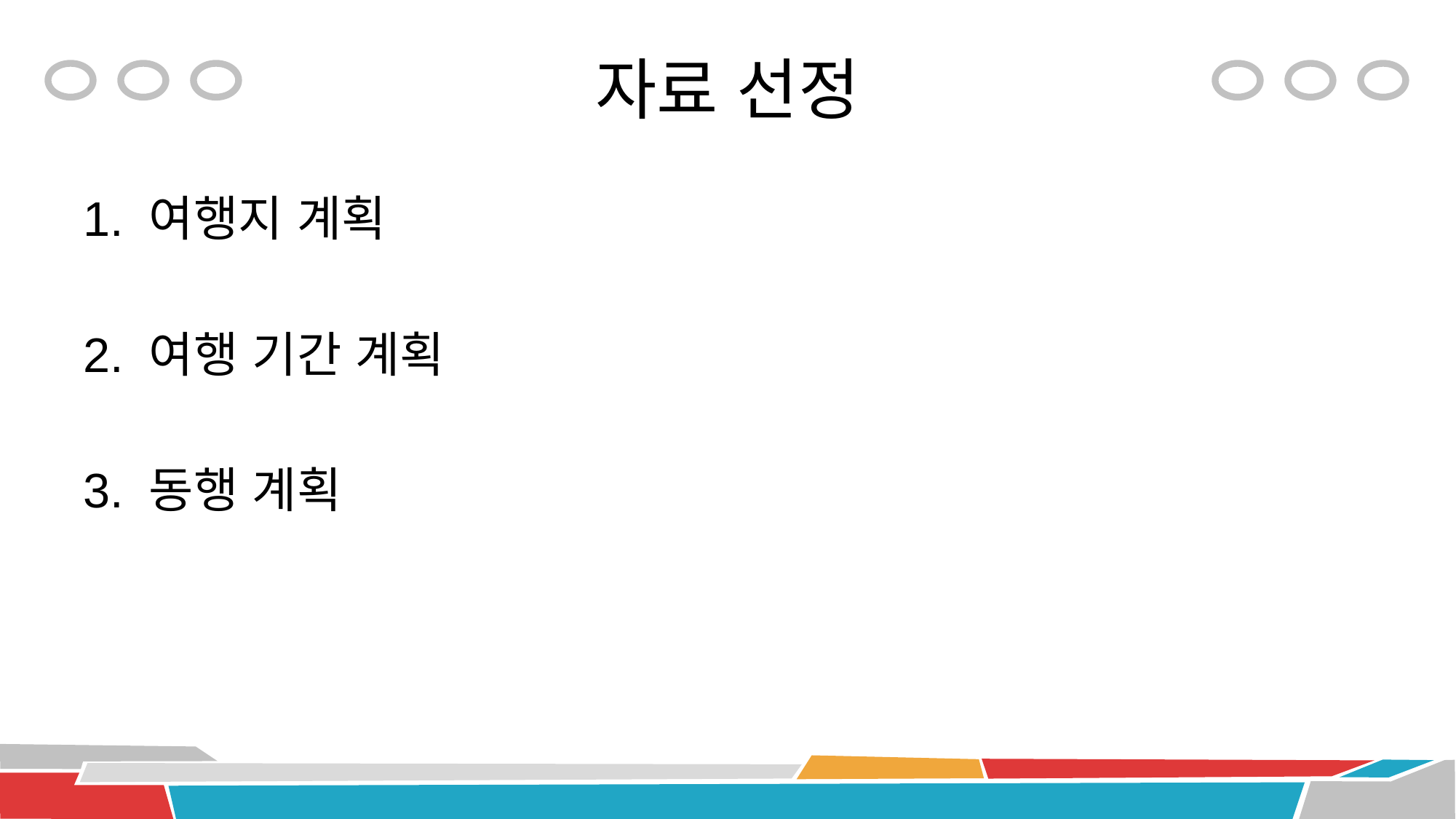

# 자료 선정
1. 여행지 계획

2. 여행 기간 계획

3. 동행 계획